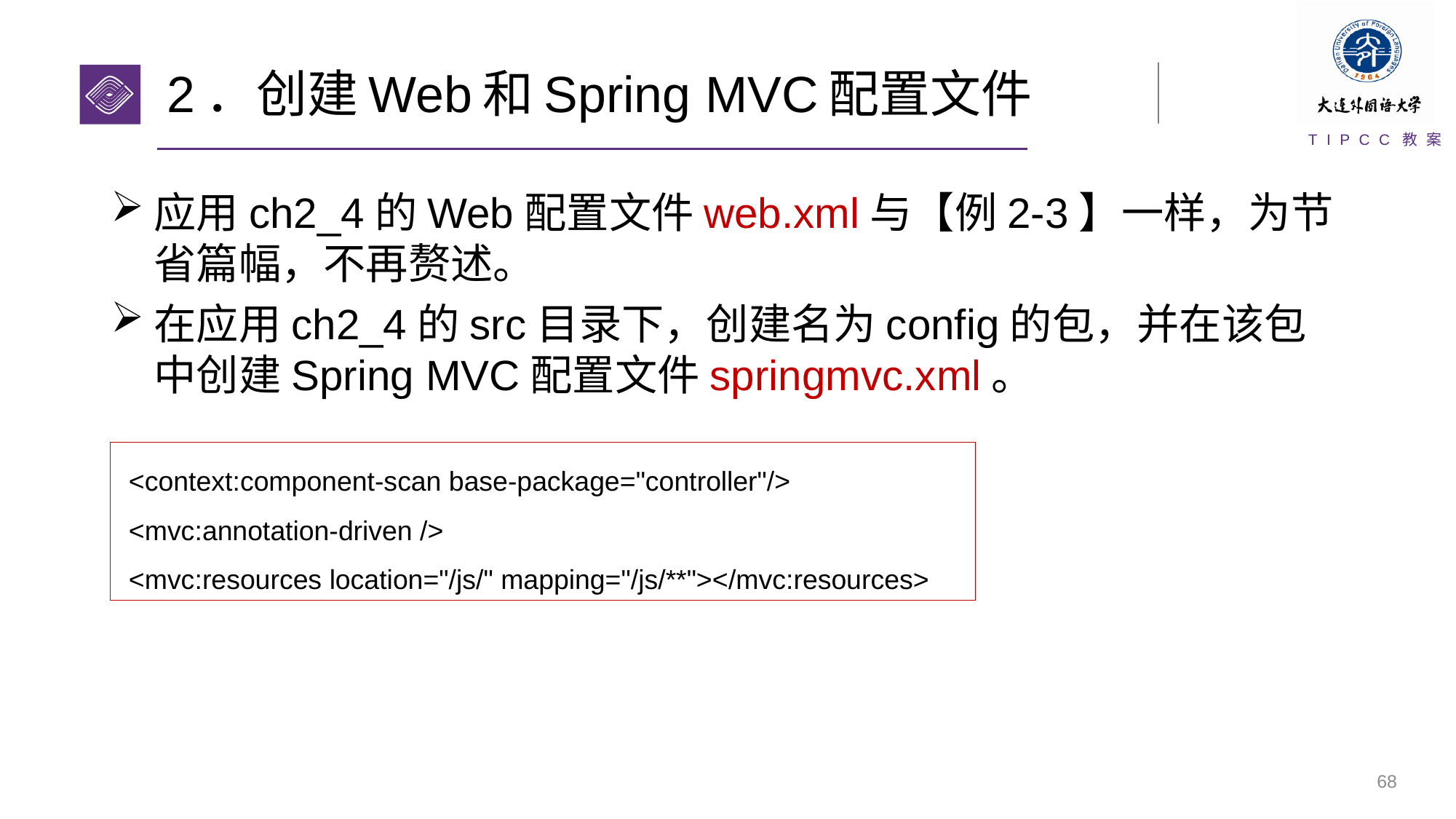

# 2．创建Web和Spring MVC配置文件
应用ch2_4的Web配置文件web.xml与【例2-3】一样，为节省篇幅，不再赘述。
在应用ch2_4的src目录下，创建名为config的包，并在该包中创建Spring MVC配置文件springmvc.xml。

 <context:component-scan base-package="controller"/>
 <mvc:annotation-driven />
 <mvc:resources location="/js/" mapping="/js/**"></mvc:resources>
68